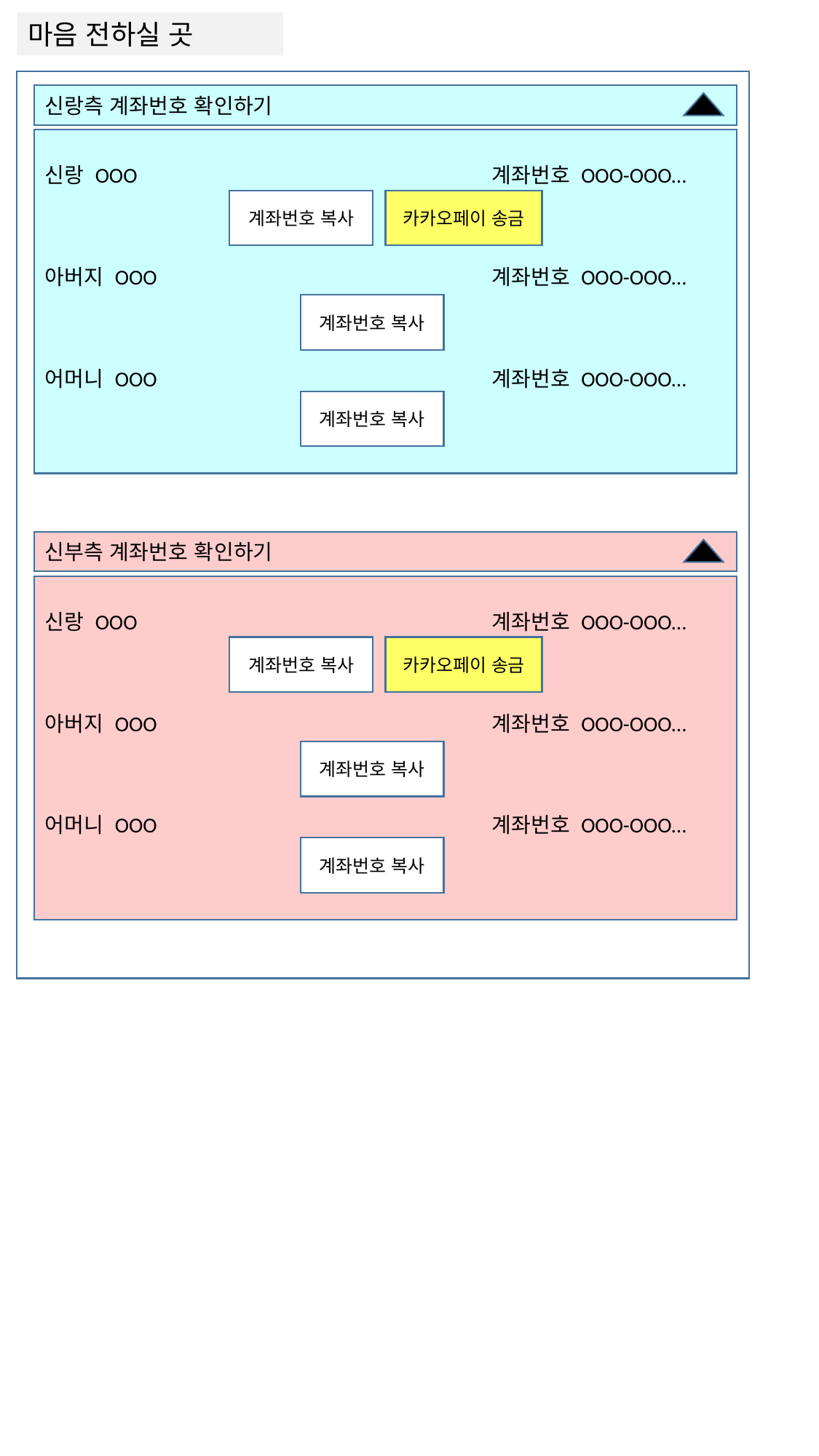

마음 전하실 곳

신랑측 계좌번호 확인하기

신랑 OOO 				 계좌번호 OOO-OOO…

아버지 OOO			 계좌번호 OOO-OOO…

어머니 OOO			 계좌번호 OOO-OOO…

계좌번호 복사
카카오페이 송금
계좌번호 복사
계좌번호 복사
신부측 계좌번호 확인하기

신랑 OOO 				 계좌번호 OOO-OOO…

아버지 OOO			 계좌번호 OOO-OOO…

어머니 OOO			 계좌번호 OOO-OOO…

계좌번호 복사
카카오페이 송금
계좌번호 복사
계좌번호 복사
https://cadenzah.github.io/wedding/